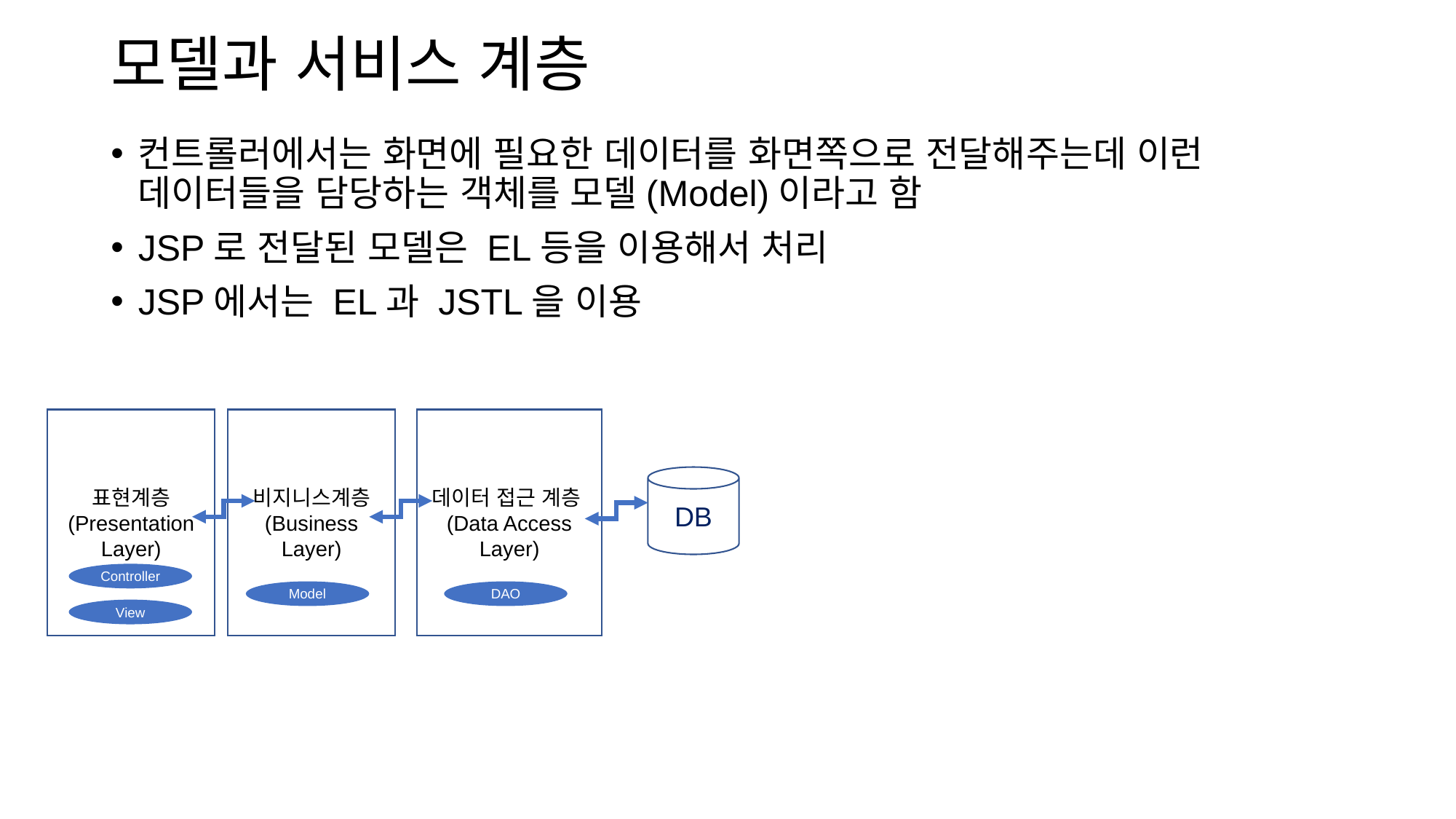

# 모델과 서비스 계층
컨트롤러에서는 화면에 필요한 데이터를 화면쪽으로 전달해주는데 이런 데이터들을 담당하는 객체를 모델(Model)이라고 함
JSP로 전달된 모델은 EL등을 이용해서 처리
JSP에서는 EL과 JSTL을 이용

표현계층 (Presentation Layer)
비지니스계층 (Business Layer)
데이터 접근 계층
(Data Access Layer)
DB
Controller
Model
DAO
View